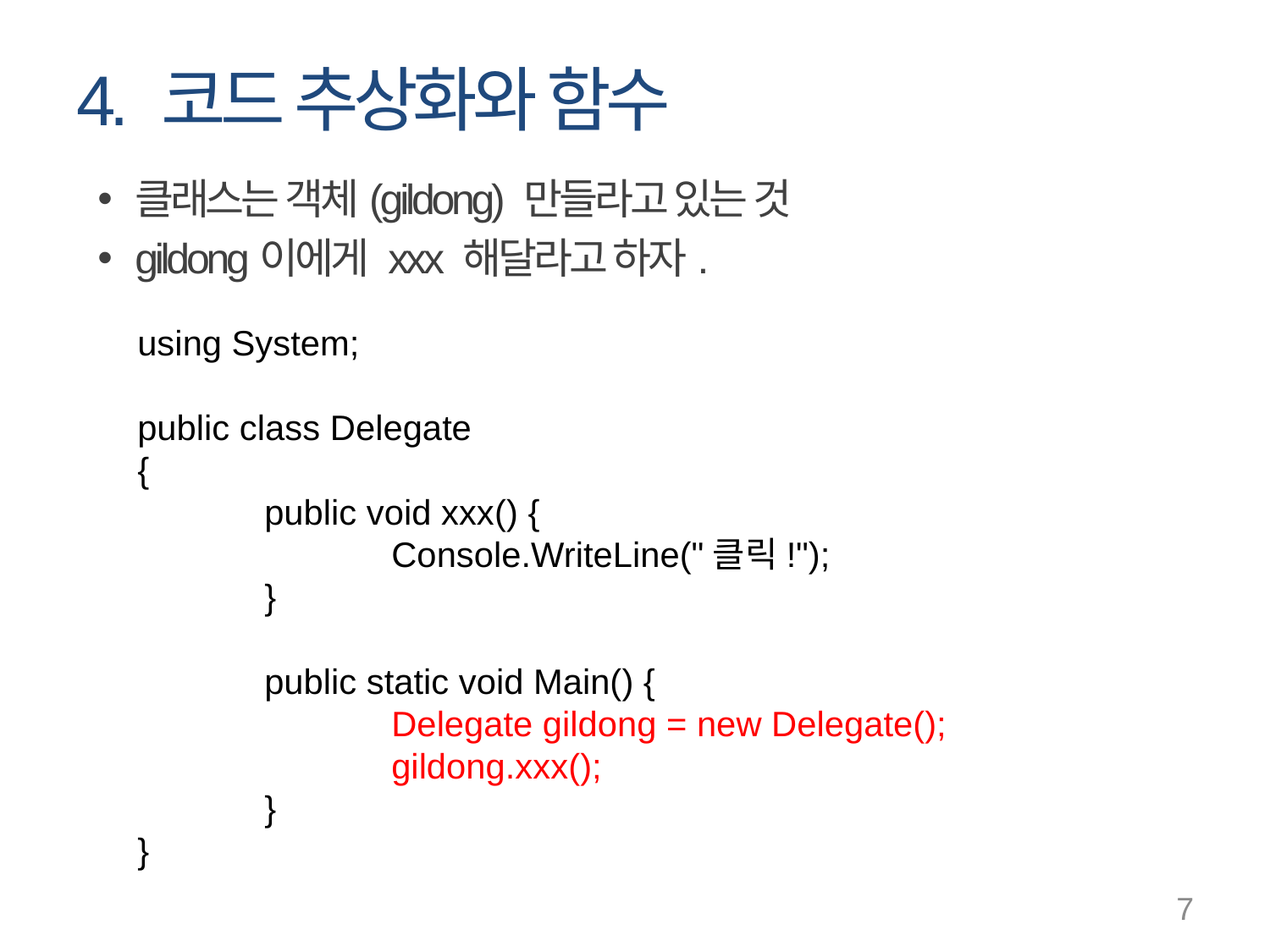

# 4. 코드 추상화와 함수
클래스는 객체(gildong) 만들라고 있는 것
gildong이에게 xxx 해달라고 하자.
using System;

public class Delegate
{
	public void xxx() {
		Console.WriteLine("클릭!");
	}

	public static void Main() {
		Delegate gildong = new Delegate();
		gildong.xxx();
	}
}
7